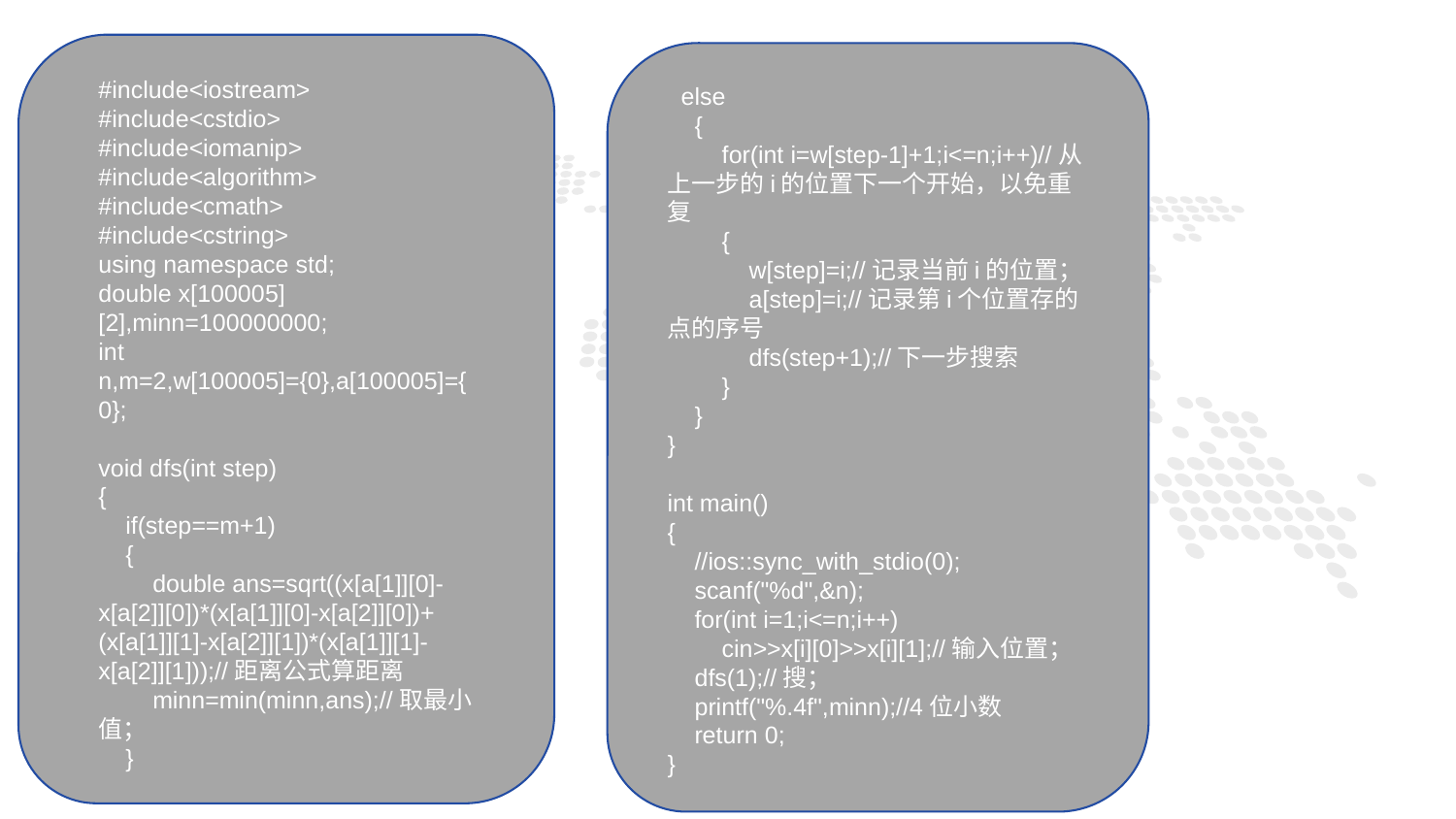

#include<iostream>
#include<cstdio>
#include<iomanip>
#include<algorithm>
#include<cmath>
#include<cstring>
using namespace std;
double x[100005][2],minn=100000000;
int n,m=2,w[100005]={0},a[100005]={0};

void dfs(int step)
{
    if(step==m+1)
    {
        double ans=sqrt((x[a[1]][0]-x[a[2]][0])*(x[a[1]][0]-x[a[2]][0])+(x[a[1]][1]-x[a[2]][1])*(x[a[1]][1]-x[a[2]][1]));//距离公式算距离
        minn=min(minn,ans);//取最小值；
    }

  else
    {
        for(int i=w[step-1]+1;i<=n;i++)//从上一步的i的位置下一个开始，以免重复
        {
            w[step]=i;//记录当前i的位置；
            a[step]=i;//记录第i个位置存的点的序号
            dfs(step+1);//下一步搜索
        }
    }
}

int main()
{
    //ios::sync_with_stdio(0);
    scanf("%d",&n);
    for(int i=1;i<=n;i++)
        cin>>x[i][0]>>x[i][1];//输入位置；
    dfs(1);//搜；
    printf("%.4f",minn);//4位小数
    return 0;
}
1
PART  ONE